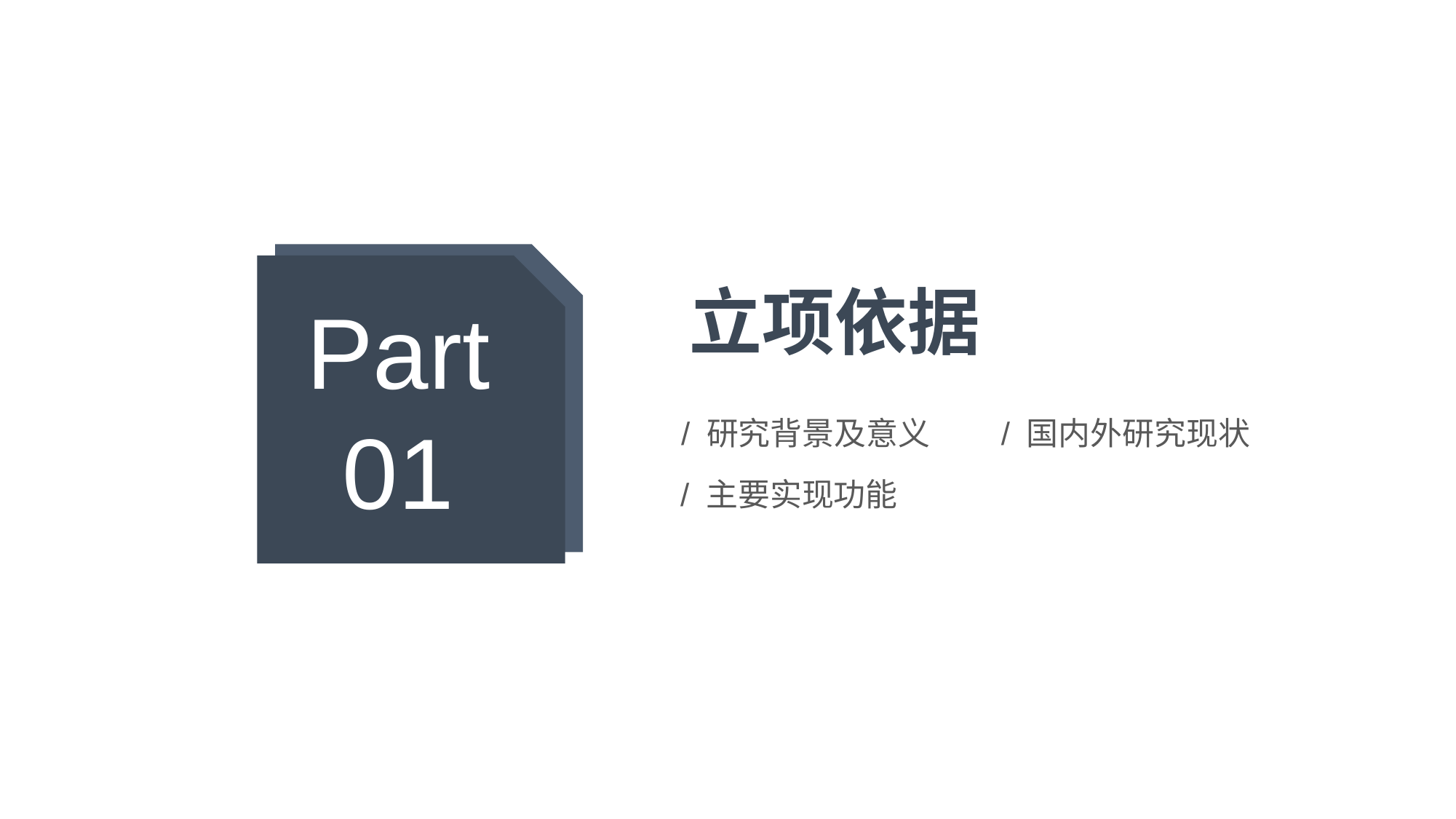

Part
01
 立项依据
/ 研究背景及意义
/ 国内外研究现状
/ 主要实现功能